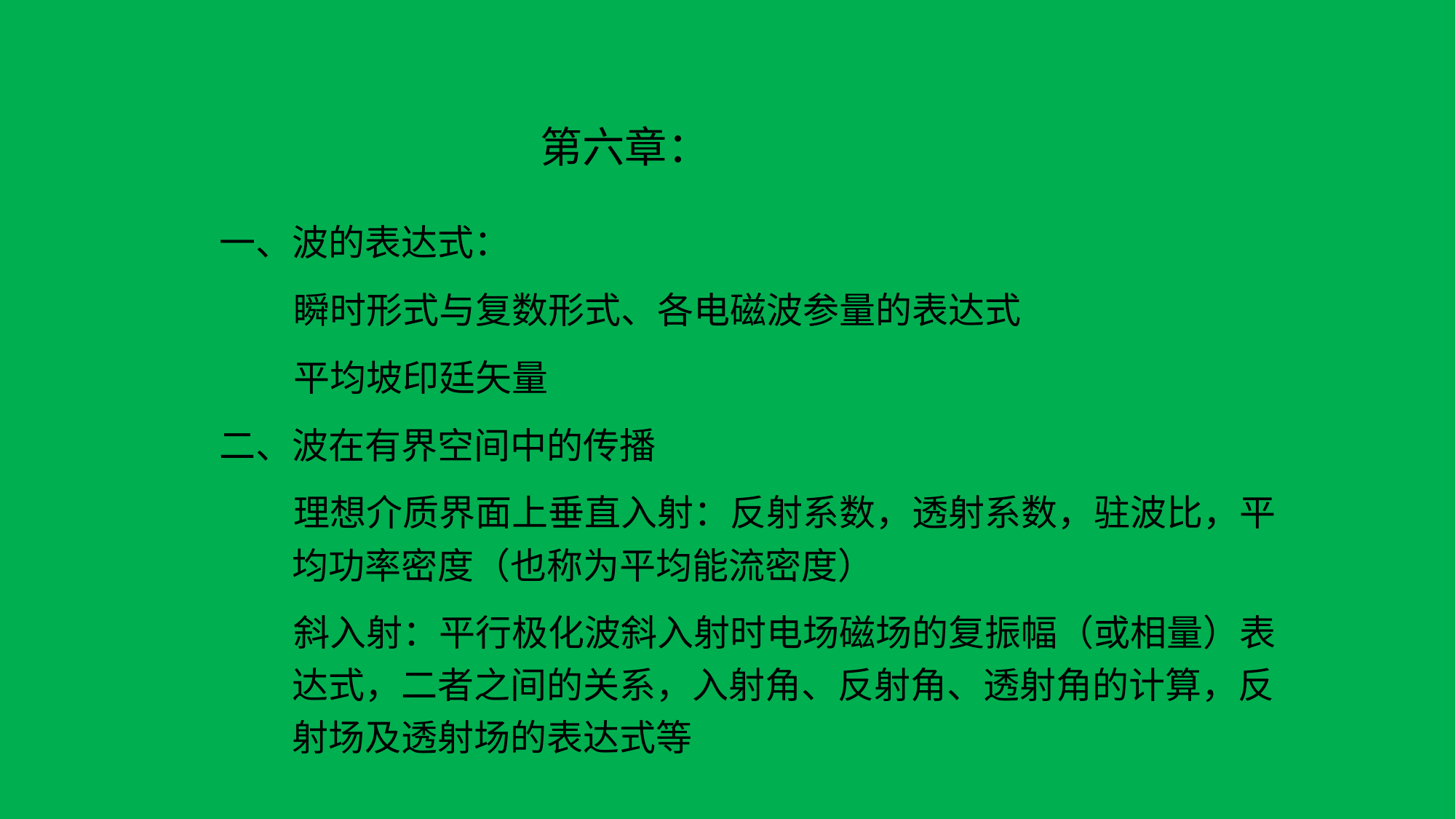

# 第六章：
一、波的表达式：
        瞬时形式与复数形式、各电磁波参量的表达式
        平均坡印廷矢量
二、波在有界空间中的传播
        理想介质界面上垂直入射：反射系数，透射系数，驻波比，平均功率密度（也称为平均能流密度）
        斜入射：平行极化波斜入射时电场磁场的复振幅（或相量）表达式，二者之间的关系，入射角、反射角、透射角的计算，反射场及透射场的表达式等